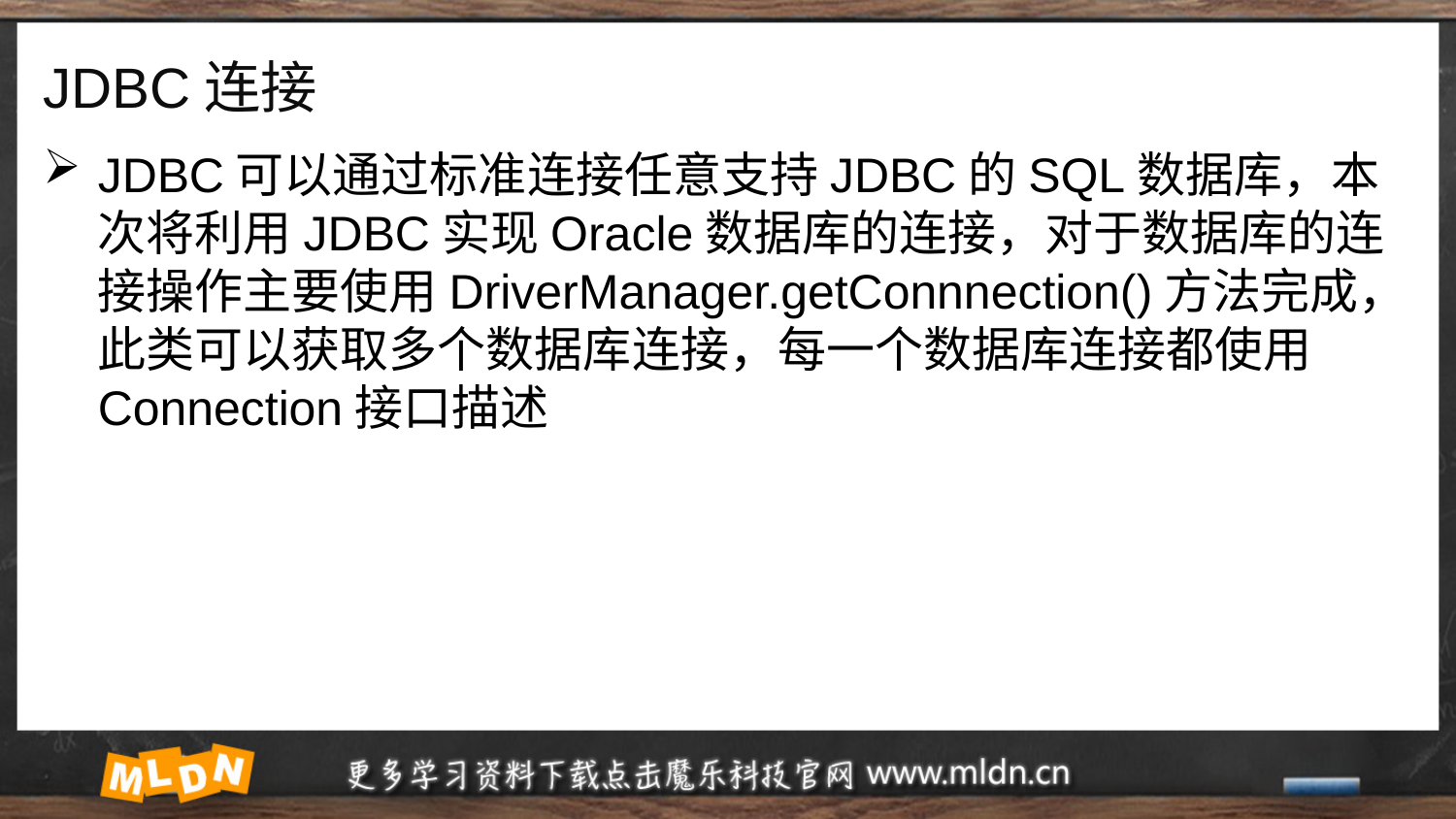

# JDBC连接
JDBC可以通过标准连接任意支持JDBC的SQL数据库，本次将利用JDBC实现Oracle数据库的连接，对于数据库的连接操作主要使用DriverManager.getConnnection()方法完成，此类可以获取多个数据库连接，每一个数据库连接都使用Connection接口描述